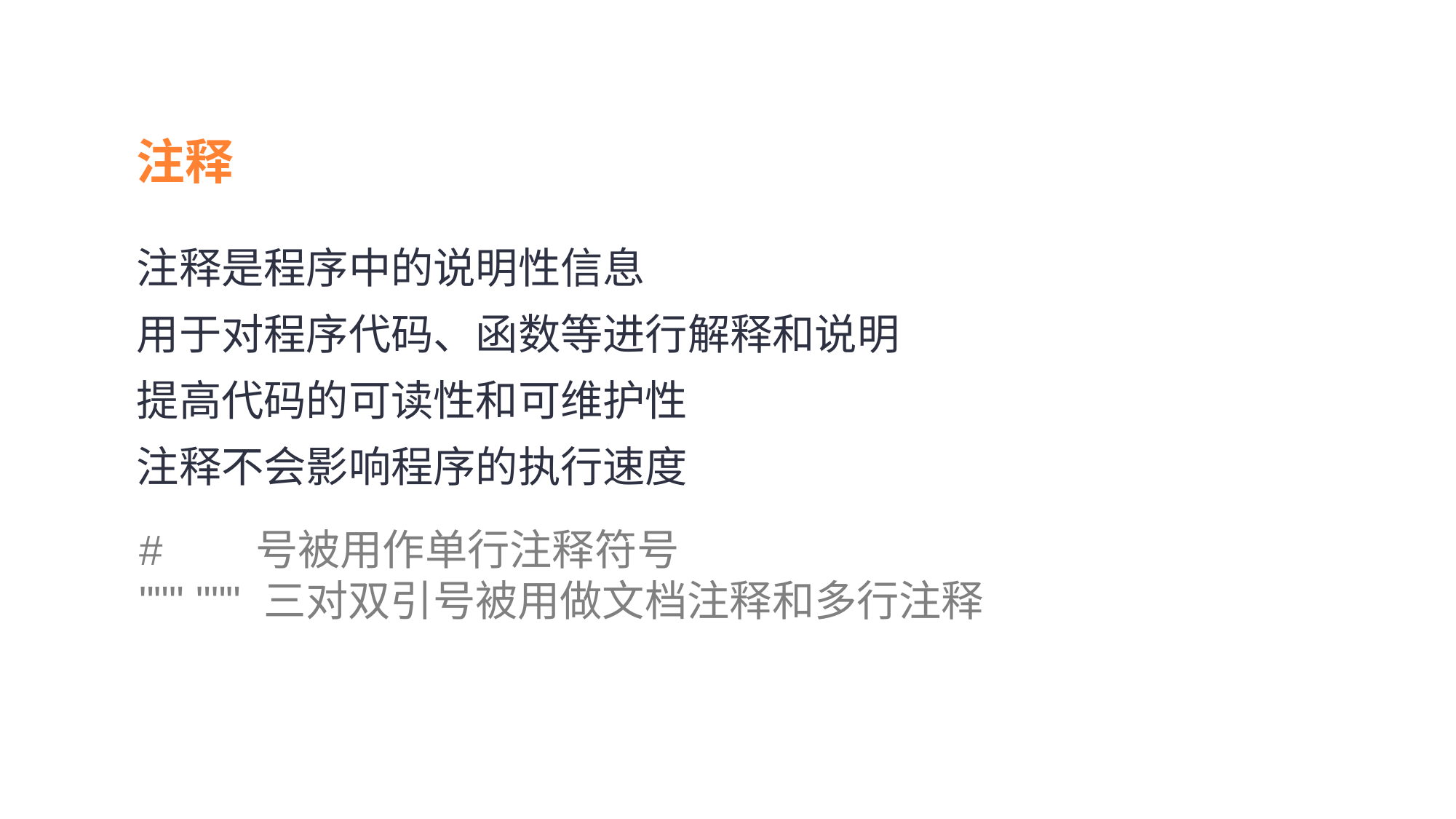

注释
注释是程序中的说明性信息
用于对程序代码、函数等进行解释和说明
提高代码的可读性和可维护性
注释不会影响程序的执行速度
#       号被用作单行注释符号 """ """ 三对双引号被用做文档注释和多行注释